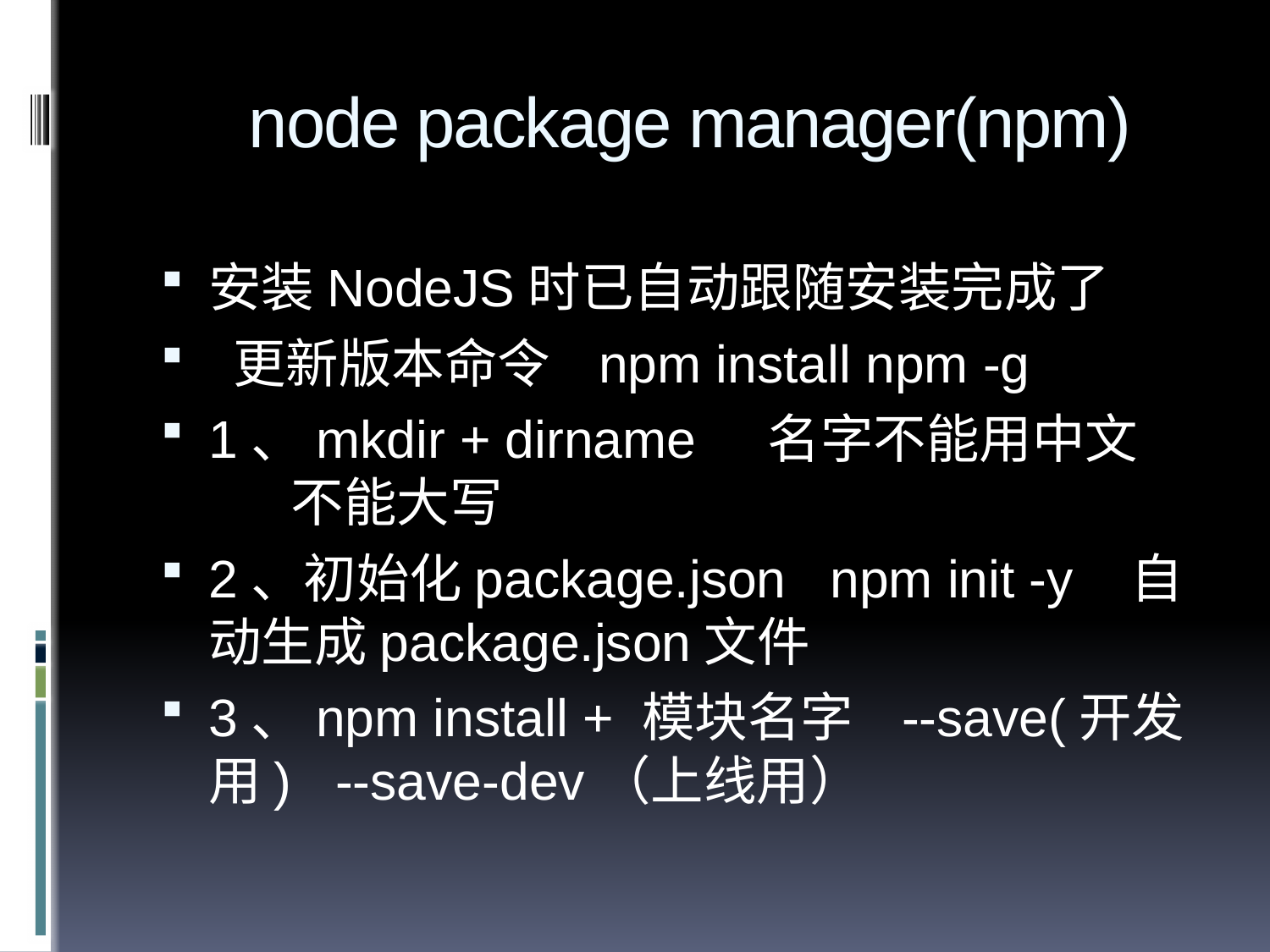

# node package manager(npm)
安装NodeJS时已自动跟随安装完成了
 更新版本命令   npm install npm -g
1、mkdir + dirname    名字不能用中文             不能大写
2、初始化package.json   npm init -y   自动生成package.json文件
3、npm install + 模块名字   --save(开发用)   --save-dev（上线用）